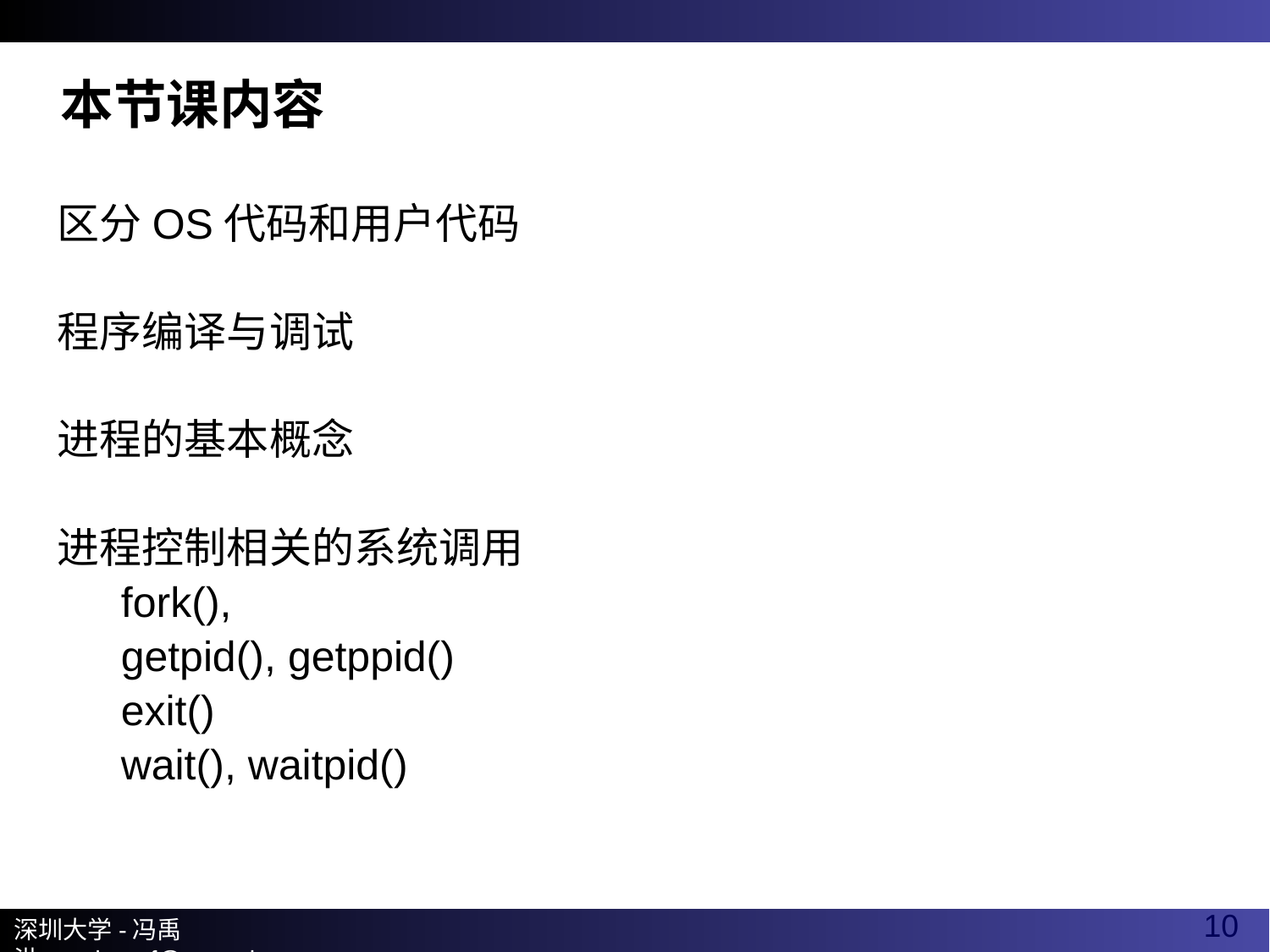

# 本节课内容
区分OS代码和用户代码

程序编译与调试

进程的基本概念

进程控制相关的系统调用
fork(),
getpid(), getppid()
exit()
wait(), waitpid()